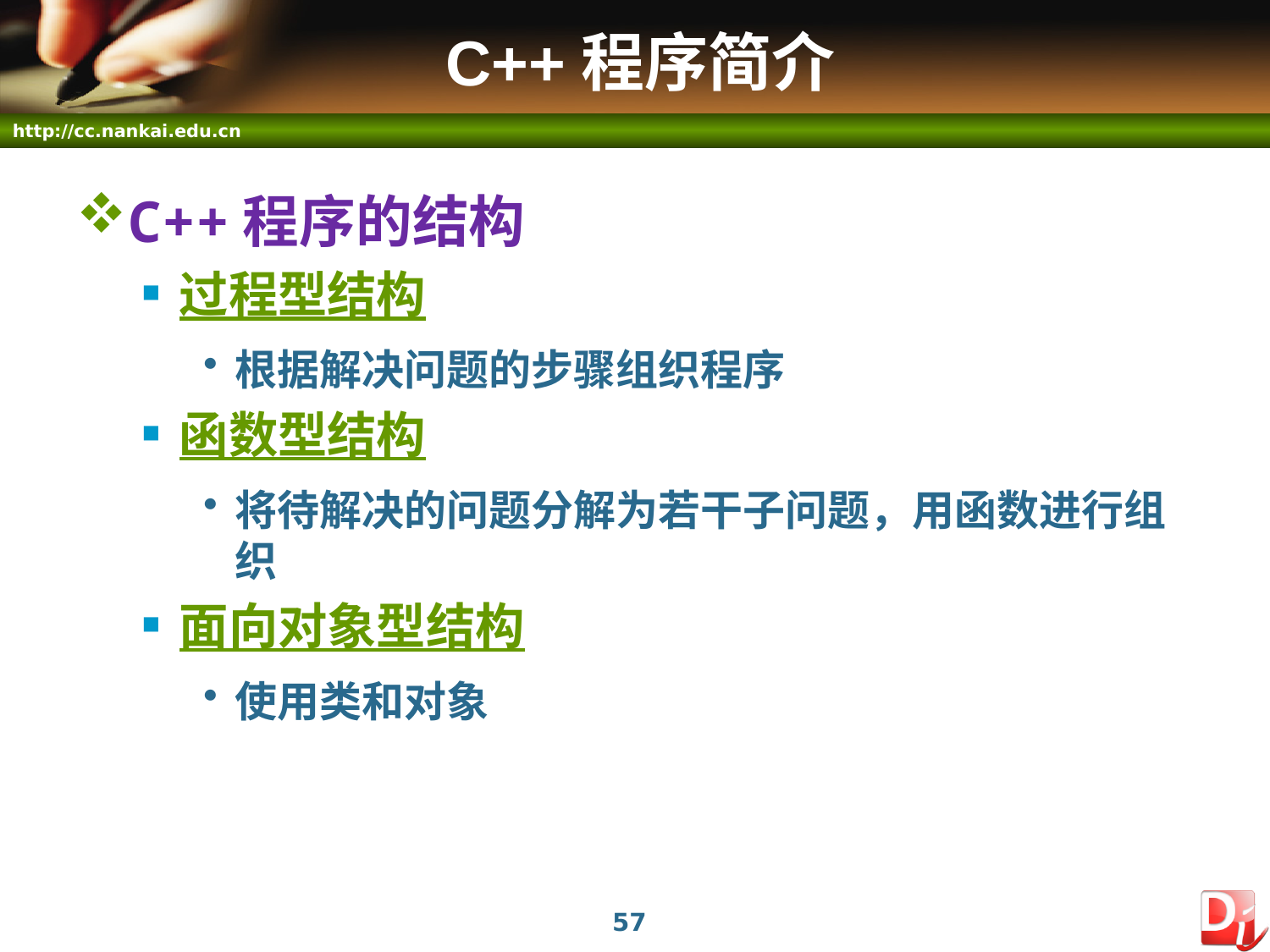

# C++程序简介
C++程序的结构
过程型结构
根据解决问题的步骤组织程序
函数型结构
将待解决的问题分解为若干子问题，用函数进行组织
面向对象型结构
使用类和对象
57